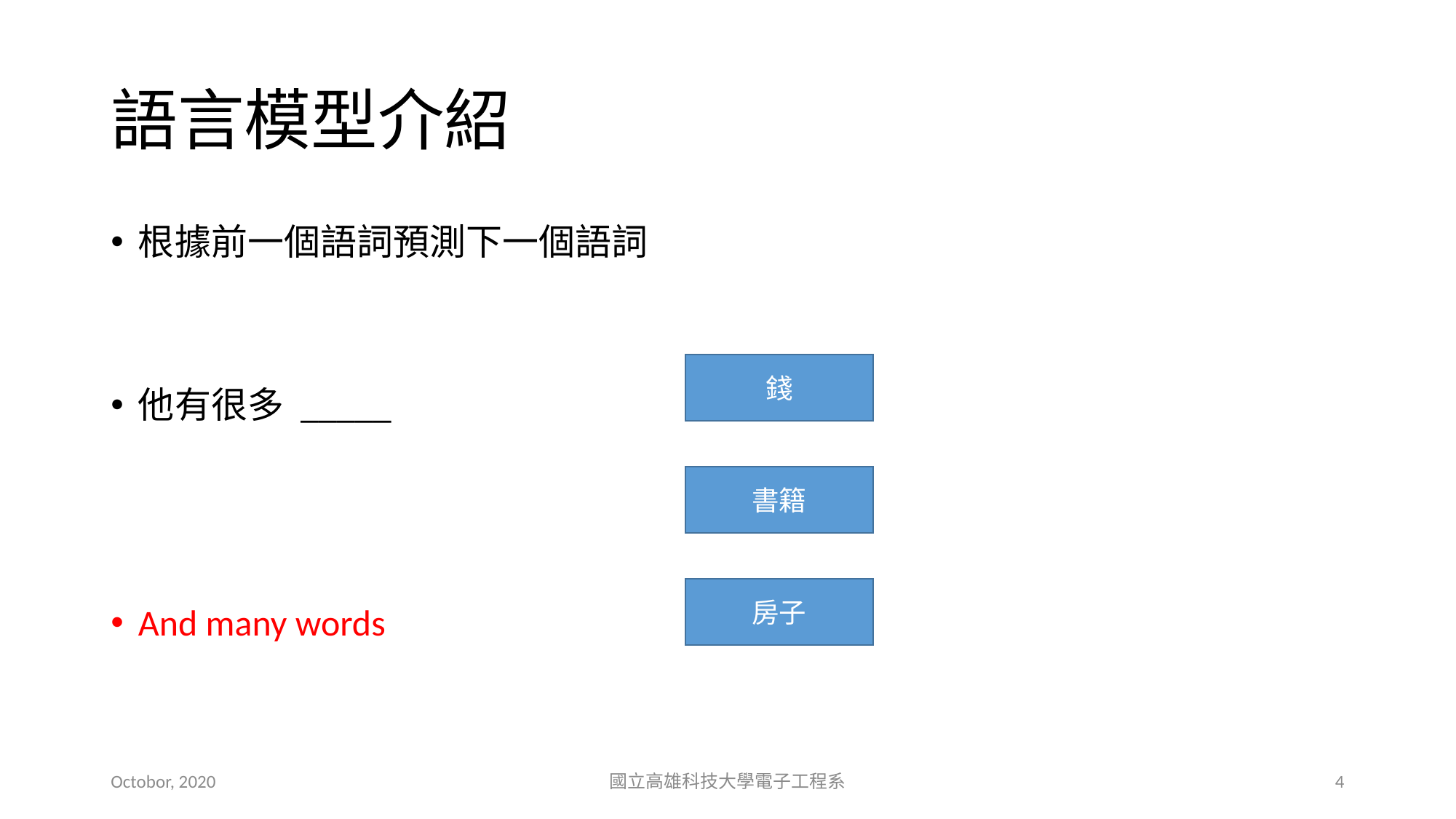

# 語言模型介紹
根據前一個語詞預測下一個語詞

他有很多 _____

And many words

錢
書籍
房子
Octobor, 2020
國立高雄科技大學電子工程系
4